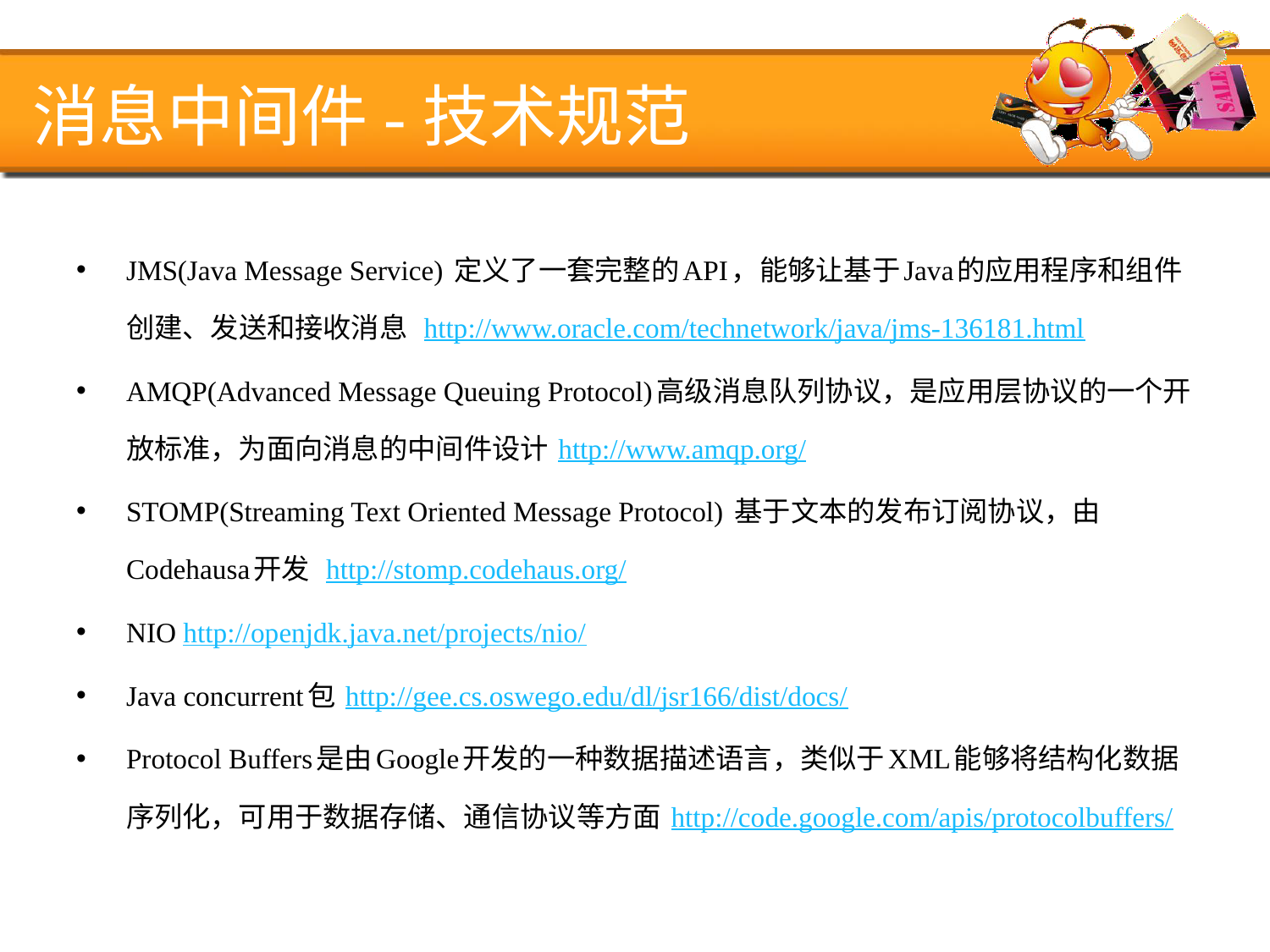

# 消息中间件-技术规范
JMS(Java Message Service) 定义了一套完整的API，能够让基于Java的应用程序和组件创建、发送和接收消息  http://www.oracle.com/technetwork/java/jms-136181.html
AMQP(Advanced Message Queuing Protocol)高级消息队列协议，是应用层协议的一个开放标准，为面向消息的中间件设计 http://www.amqp.org/
STOMP(Streaming Text Oriented Message Protocol) 基于文本的发布订阅协议，由Codehausa开发  http://stomp.codehaus.org/
NIO http://openjdk.java.net/projects/nio/
Java concurrent包 http://gee.cs.oswego.edu/dl/jsr166/dist/docs/
Protocol Buffers是由Google开发的一种数据描述语言，类似于XML能够将结构化数据序列化，可用于数据存储、通信协议等方面 http://code.google.com/apis/protocolbuffers/